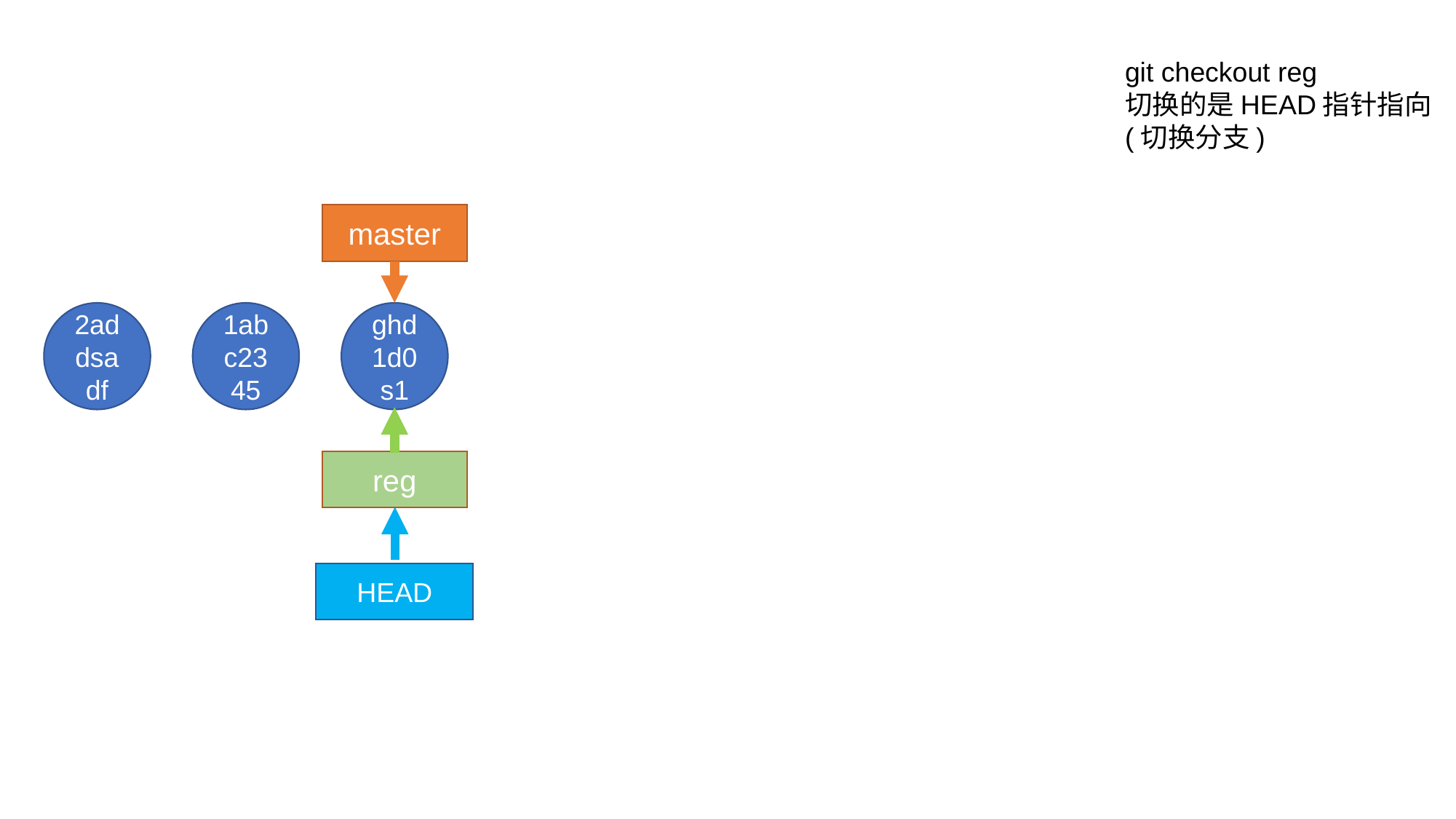

git checkout reg
切换的是HEAD指针指向
(切换分支)
master
2addsadf
1abc2345
ghd1d0s1
reg
HEAD